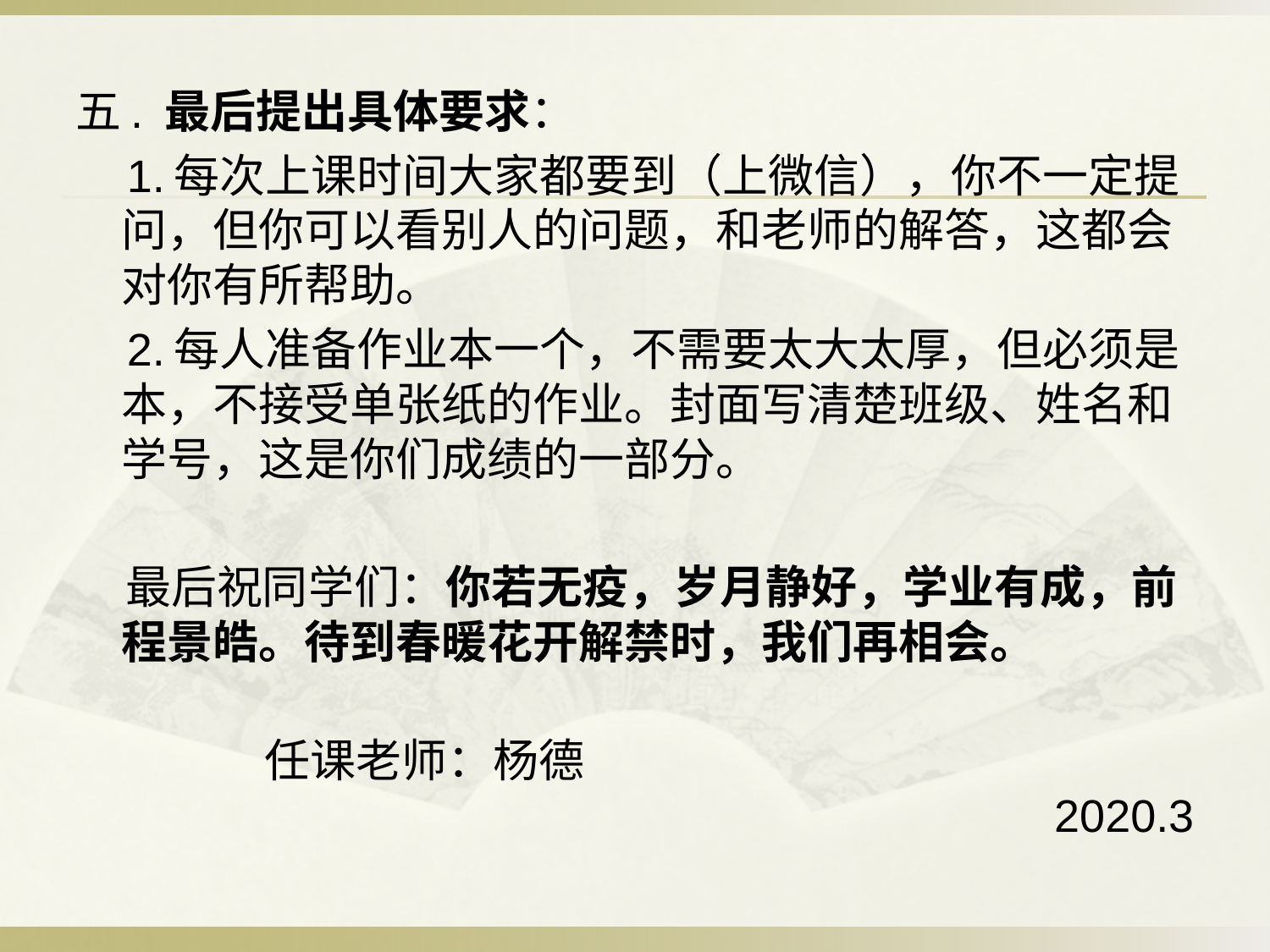

五. 最后提出具体要求：
    1.每次上课时间大家都要到（上微信），你不一定提问，但你可以看别人的问题，和老师的解答，这都会对你有所帮助。
    2.每人准备作业本一个，不需要太大太厚，但必须是本，不接受单张纸的作业。封面写清楚班级、姓名和学号，这是你们成绩的一部分。

    最后祝同学们：你若无疫，岁月静好，学业有成，前程景皓。待到春暖花开解禁时，我们再相会。
                                                                                                                            任课老师：杨德                                                              2020.3